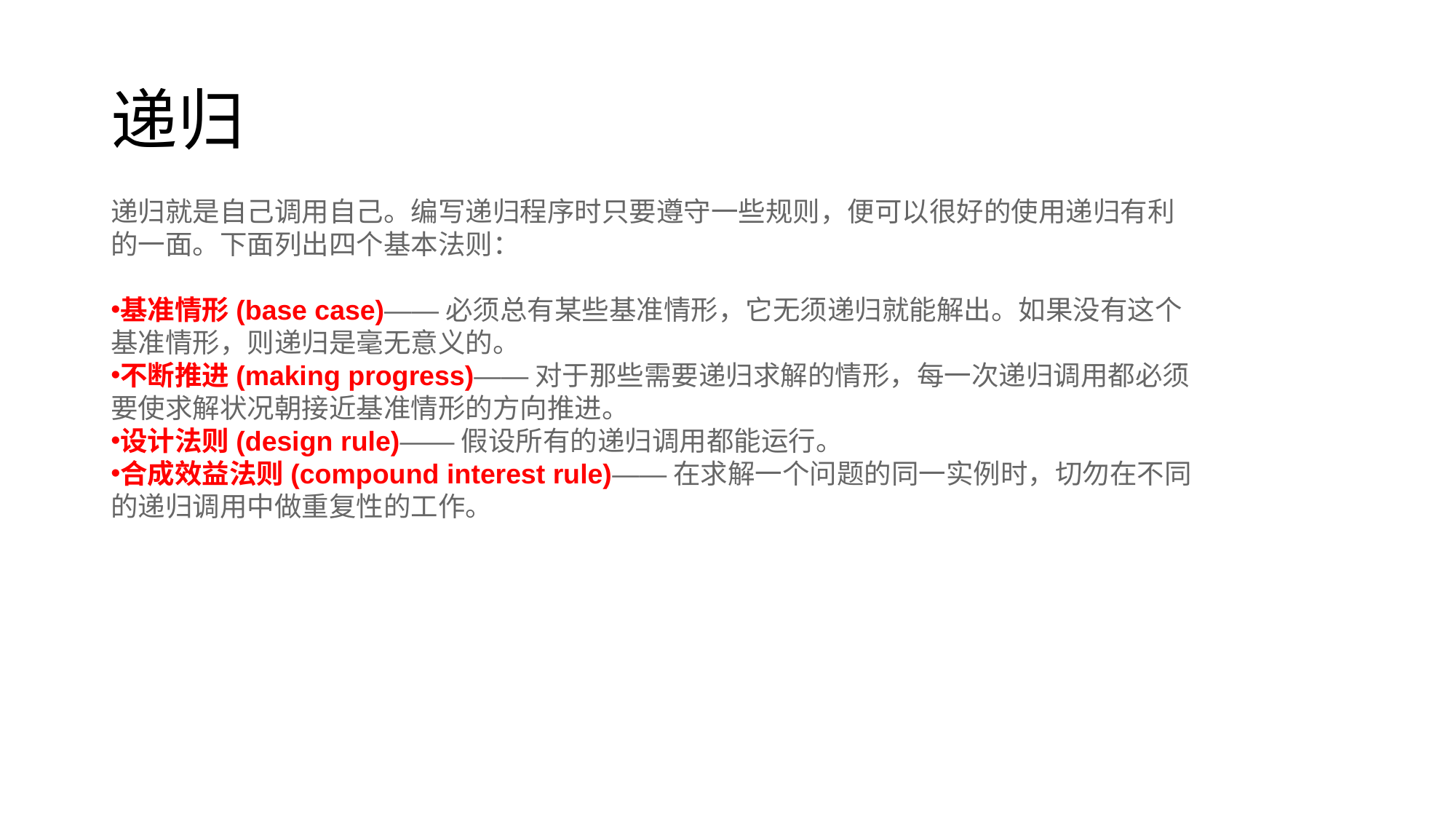

# 递归
递归就是自己调用自己。编写递归程序时只要遵守一些规则，便可以很好的使用递归有利的一面。下面列出四个基本法则：

基准情形(base case)——必须总有某些基准情形，它无须递归就能解出。如果没有这个基准情形，则递归是毫无意义的。
不断推进(making progress)——对于那些需要递归求解的情形，每一次递归调用都必须要使求解状况朝接近基准情形的方向推进。
设计法则(design rule)——假设所有的递归调用都能运行。
合成效益法则(compound interest rule)——在求解一个问题的同一实例时，切勿在不同的递归调用中做重复性的工作。